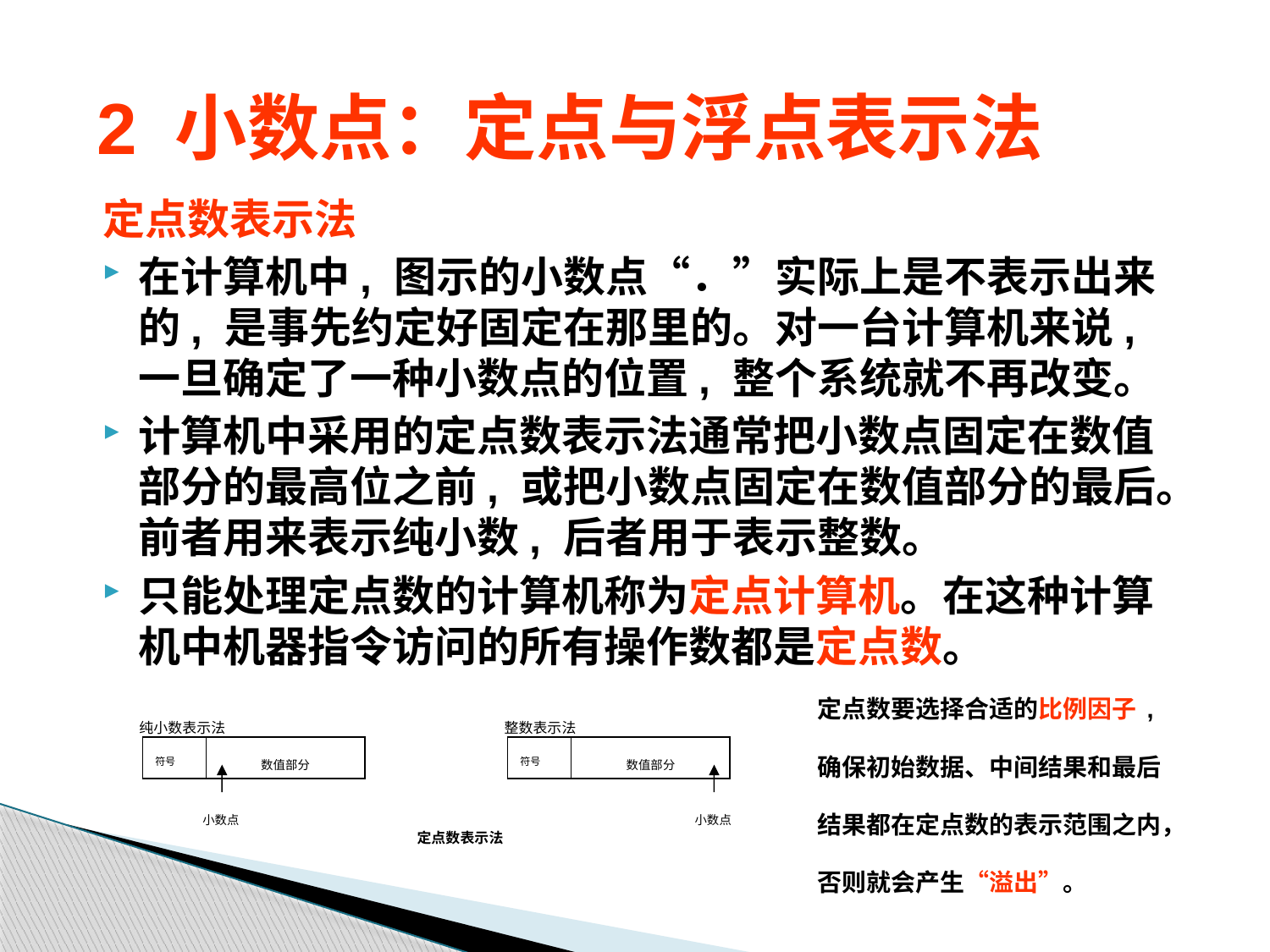

# 2 小数点：定点与浮点表示法
定点数表示法
在计算机中, 图示的小数点“．”实际上是不表示出来的, 是事先约定好固定在那里的。对一台计算机来说, 一旦确定了一种小数点的位置, 整个系统就不再改变。
计算机中采用的定点数表示法通常把小数点固定在数值部分的最高位之前, 或把小数点固定在数值部分的最后。前者用来表示纯小数, 后者用于表示整数。
只能处理定点数的计算机称为定点计算机。在这种计算机中机器指令访问的所有操作数都是定点数。
定点数要选择合适的比例因子,
确保初始数据、中间结果和最后
结果都在定点数的表示范围之内，
否则就会产生“溢出”。
纯小数表示法
整数表示法

符号
数值部分
符号
数值部分

小数点
小数点
定点数表示法